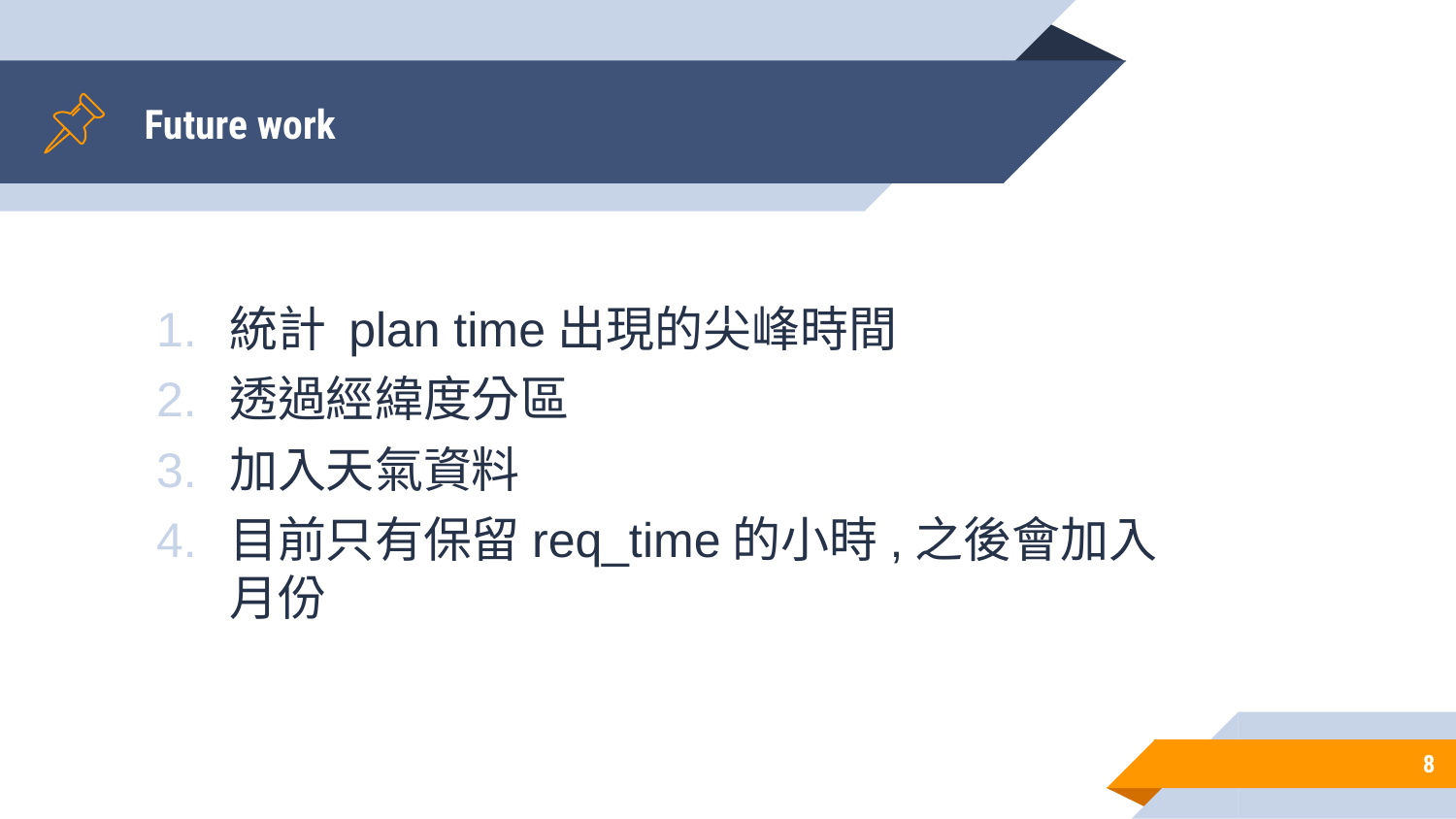

# Future work

統計 plan time出現的尖峰時間
透過經緯度分區
加入天氣資料
目前只有保留req_time的小時,之後會加入月份
8